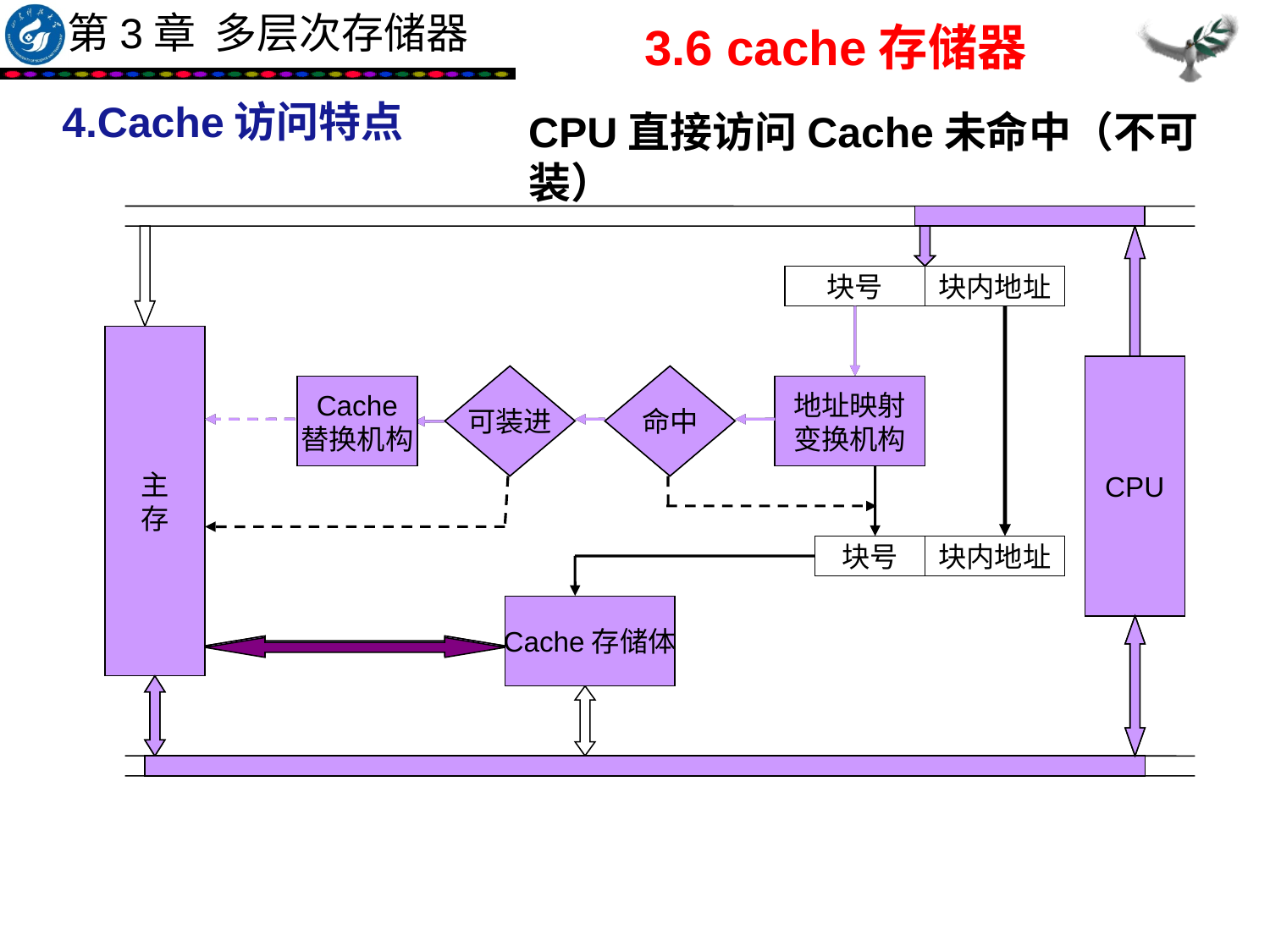

3.6 cache存储器
4.Cache访问特点
CPU直接访问Cache未命中（不可装）

块号
块内地址

主
存
CPU
可装进
命中
Cache
替换机构
地址映射
变换机构

块号
块内地址

Cache存储体

主
存
CPU
可装进
命中
Cache
替换机构
地址映射
变换机构

Cache存储体